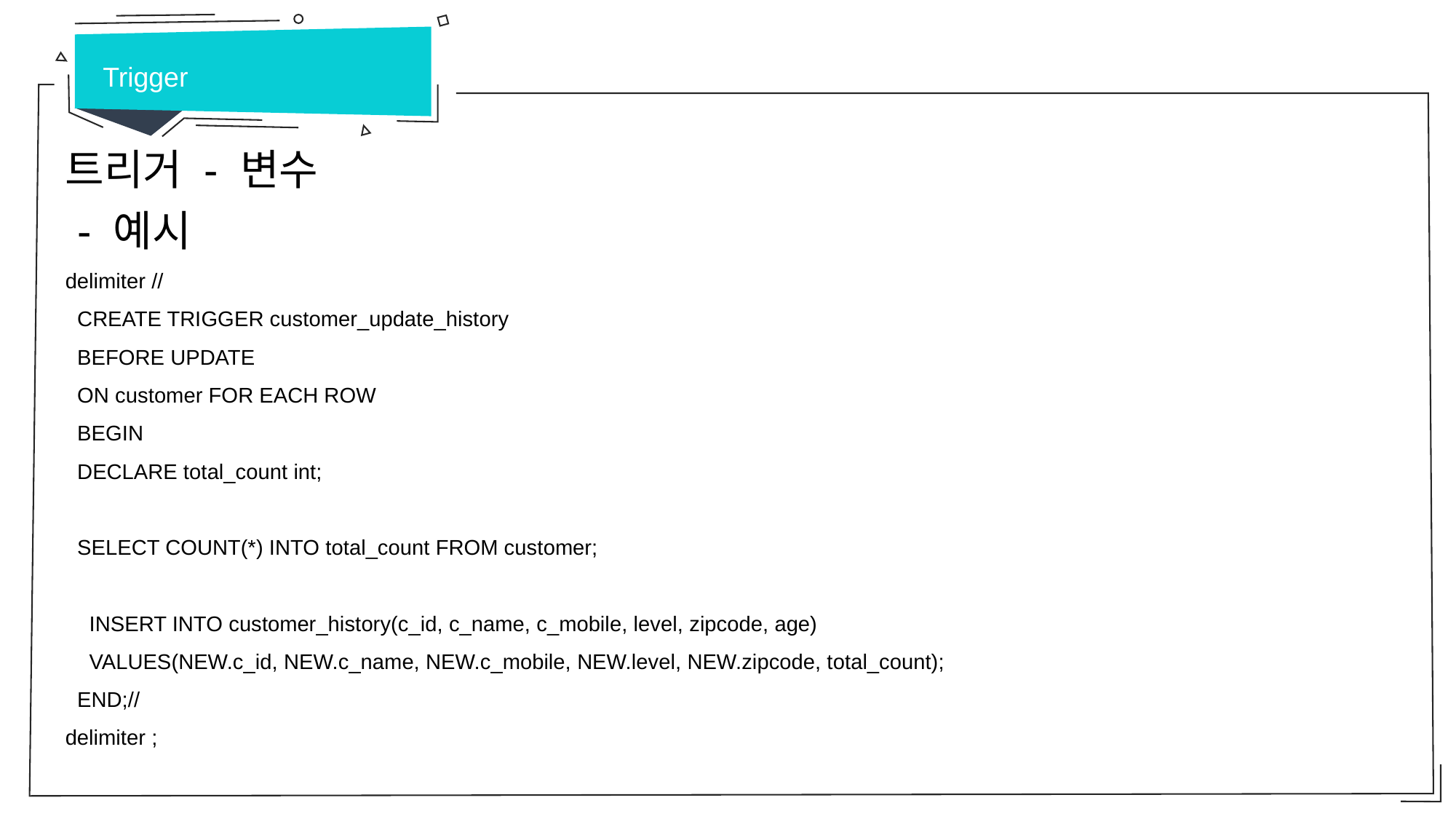

Trigger
트리거 - 변수
 - 예시
delimiter //
  CREATE TRIGGER customer_update_history
  BEFORE UPDATE
  ON customer FOR EACH ROW
  BEGIN
  DECLARE total_count int;

  SELECT COUNT(*) INTO total_count FROM customer;

    INSERT INTO customer_history(c_id, c_name, c_mobile, level, zipcode, age)
    VALUES(NEW.c_id, NEW.c_name, NEW.c_mobile, NEW.level, NEW.zipcode, total_count);
  END;//
delimiter ;